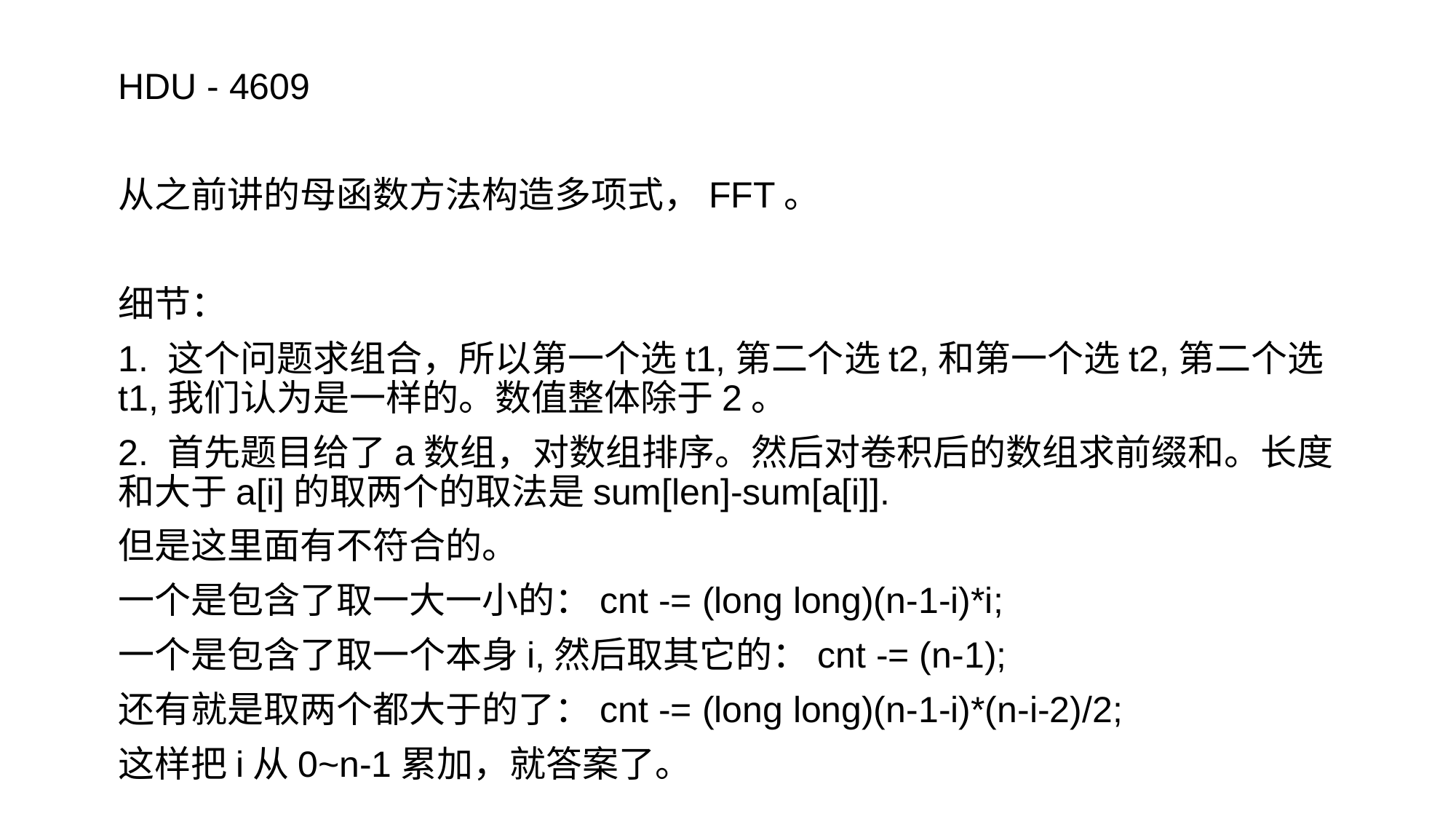

HDU - 4609

从之前讲的母函数方法构造多项式，FFT。

细节：
1. 这个问题求组合，所以第一个选t1,第二个选t2,和第一个选t2,第二个选t1,我们认为是一样的。数值整体除于2。
2. 首先题目给了a数组，对数组排序。然后对卷积后的数组求前缀和。长度和大于a[i]的取两个的取法是sum[len]-sum[a[i]].
但是这里面有不符合的。
一个是包含了取一大一小的：cnt -= (long long)(n-1-i)*i;
一个是包含了取一个本身i,然后取其它的：cnt -= (n-1);
还有就是取两个都大于的了：cnt -= (long long)(n-1-i)*(n-i-2)/2;
这样把i从0~n-1累加，就答案了。